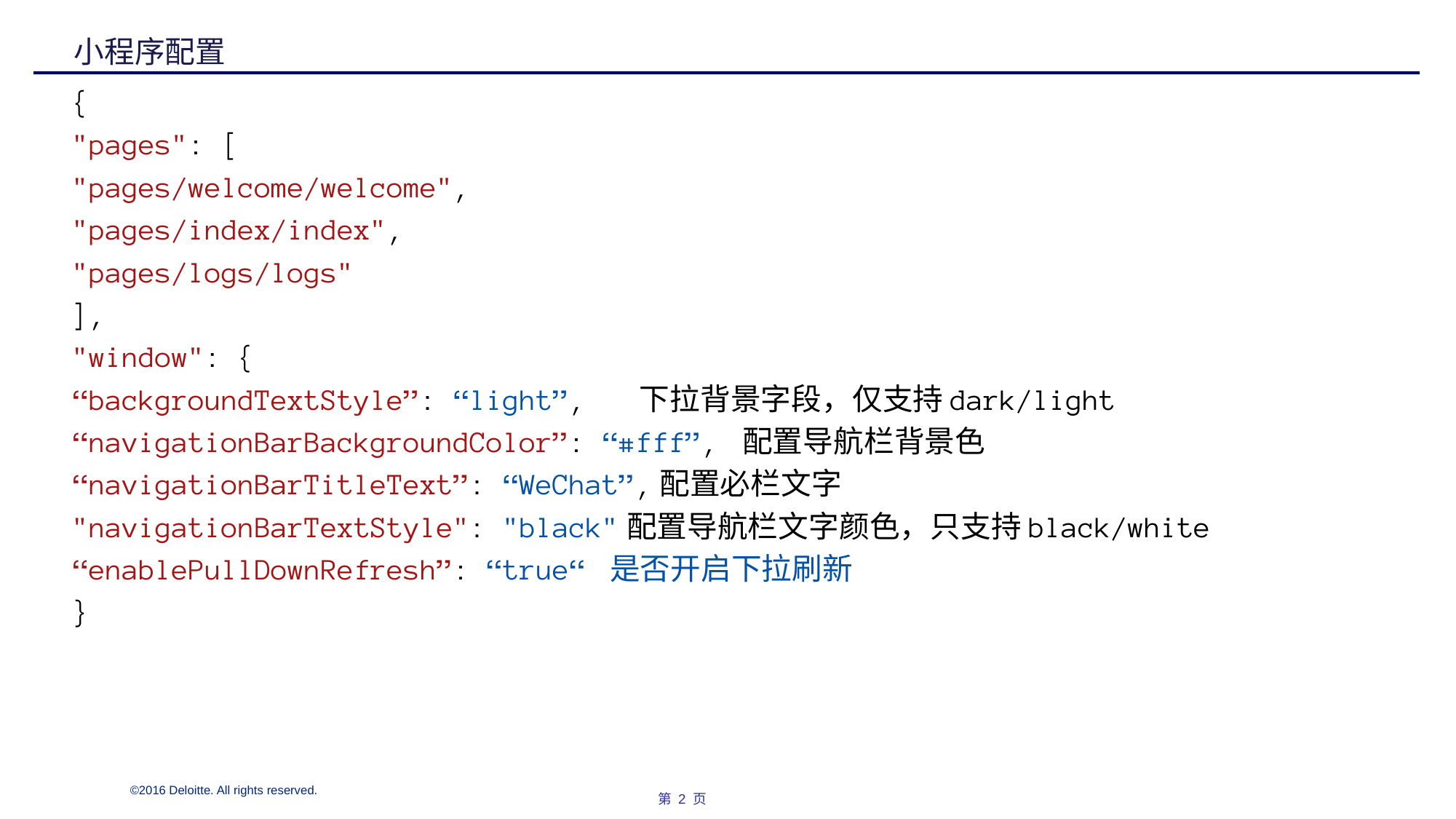

# 小程序配置
{
"pages": [
"pages/welcome/welcome",
"pages/index/index",
"pages/logs/logs"
],
"window": {
“backgroundTextStyle”: “light”,	下拉背景字段，仅支持dark/light
“navigationBarBackgroundColor”: “#fff”, 配置导航栏背景色
“navigationBarTitleText”: “WeChat”,配置必栏文字
"navigationBarTextStyle": "black"配置导航栏文字颜色，只支持black/white
“enablePullDownRefresh”: “true“ 是否开启下拉刷新
}